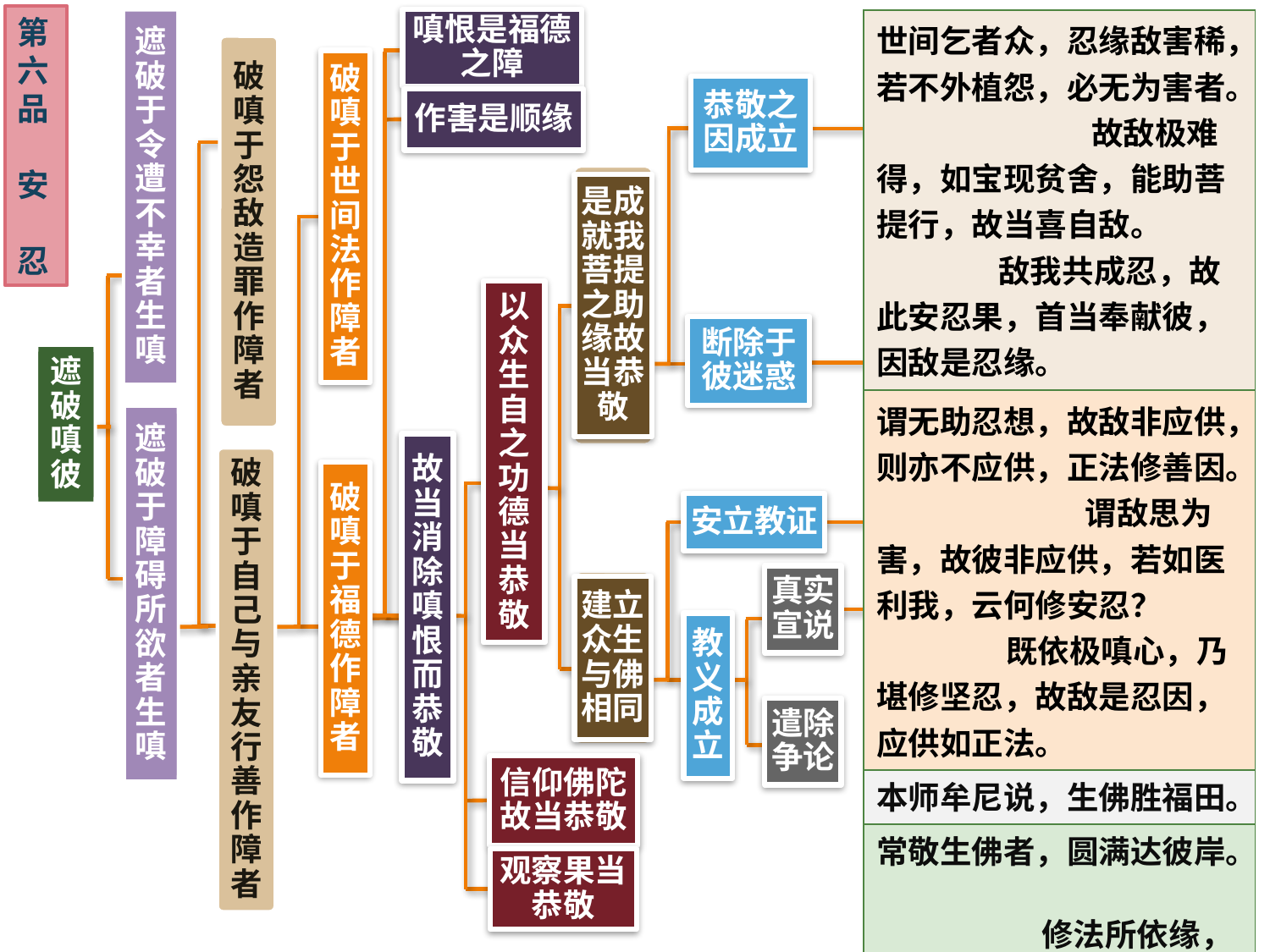

第六品

安   忍
嗔恨是福德之障
| 世间乞者众，忍缘敌害稀，若不外植怨，必无为害者。 故敌极难得，如宝现贫舍，能助菩提行，故当喜自敌。 敌我共成忍，故此安忍果，首当奉献彼，因敌是忍缘。 |
| --- |
| 谓无助忍想，故敌非应供，则亦不应供，正法修善因。 谓敌思为害，故彼非应供，若如医利我，云何修安忍？ 既依极嗔心，乃堪修坚忍，故敌是忍因，应供如正法。 |
| 本师牟尼说，生佛胜福田。 |
| 常敬生佛者，圆满达彼岸。 修法所依缘，有情等诸佛，敬佛不敬众，岂有此道理？ |
遮破于令遭不幸者生嗔

破嗔于怨敌造罪作障者
破嗔于世间法作障者
恭敬之因成立
作害是顺缘

是成就我菩提之助缘故当恭敬
以众生自之功德当恭敬
断除于彼迷惑

遮破嗔彼
遮破于障碍所欲者生嗔

故当消除嗔恨而恭敬

破嗔于自己与亲友行善作障者
破嗔于福德作障者
安立教证
真实宣说

建立众生与佛相同
教义成立
遣除争论
信仰佛陀故当恭敬
观察果当恭敬